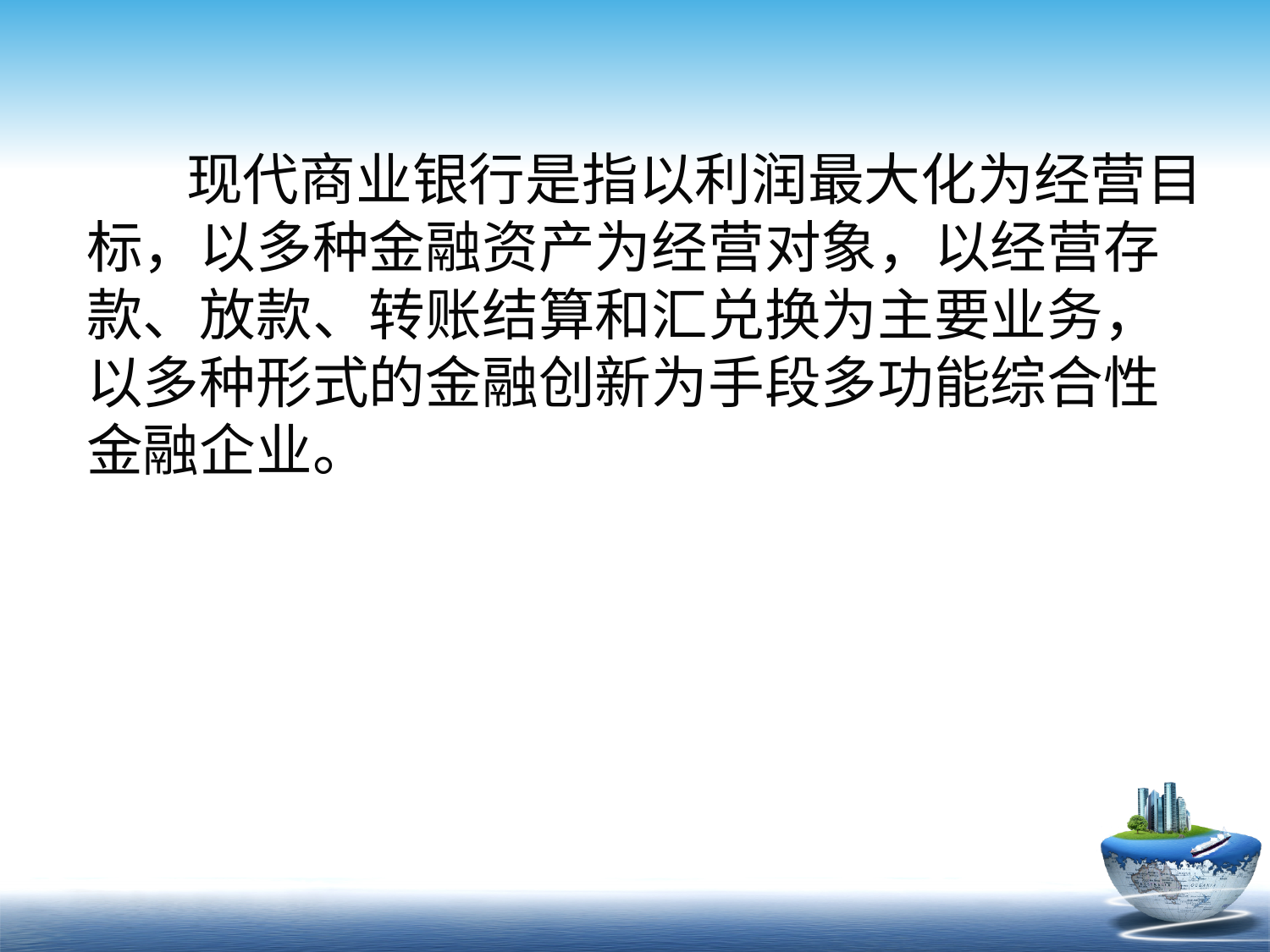

现代商业银行是指以利润最大化为经营目标，以多种金融资产为经营对象，以经营存款、放款、转账结算和汇兑换为主要业务，以多种形式的金融创新为手段多功能综合性金融企业。